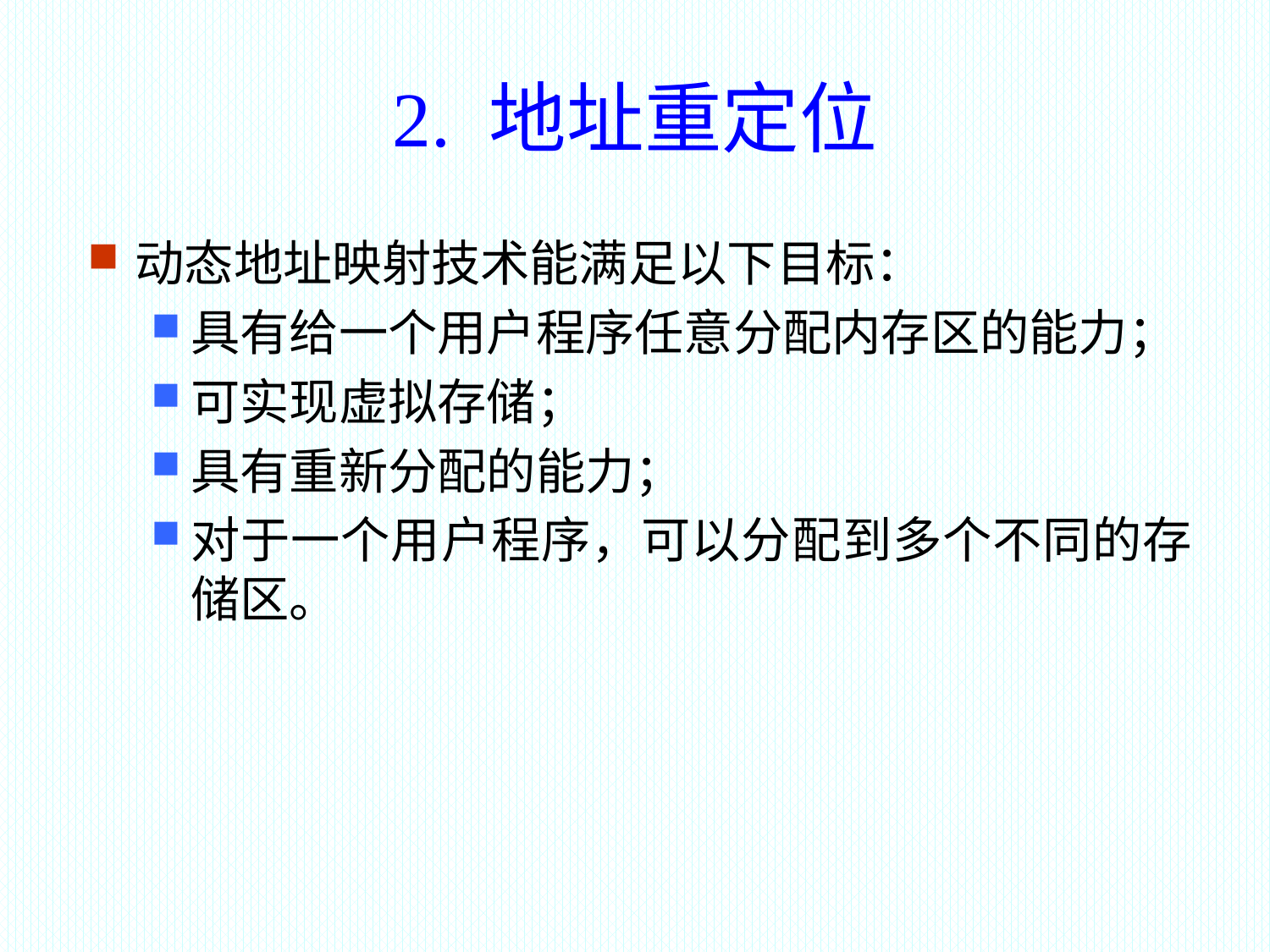

# 2. 地址重定位
动态地址映射技术能满足以下目标：
具有给一个用户程序任意分配内存区的能力；
可实现虚拟存储；
具有重新分配的能力；
对于一个用户程序，可以分配到多个不同的存储区。